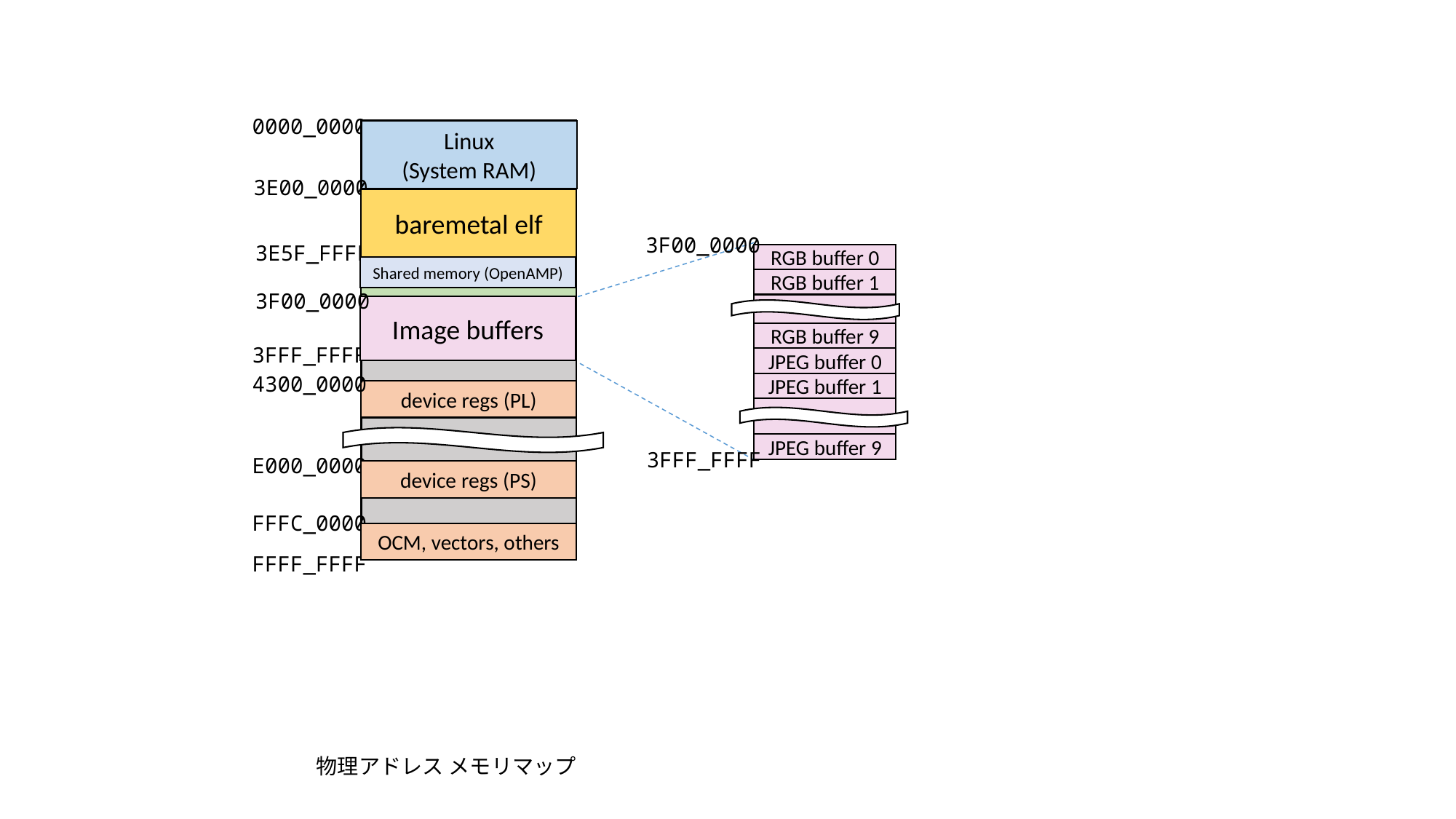

0000_0000

Linux
(System RAM)

3E00_0000
baremetal elf
3F00_0000
3E5F_FFFF
RGB buffer 0

Shared memory (OpenAMP)
RGB buffer 1
3F00_0000
Image buffers

RGB buffer 9
3FFF_FFFF
JPEG buffer 0
4300_0000
JPEG buffer 1
device regs (PL)

JPEG buffer 9
3FFF_FFFF
E000_0000
device regs (PS)
FFFC_0000
OCM, vectors, others
FFFF_FFFF
物理アドレス メモリマップ